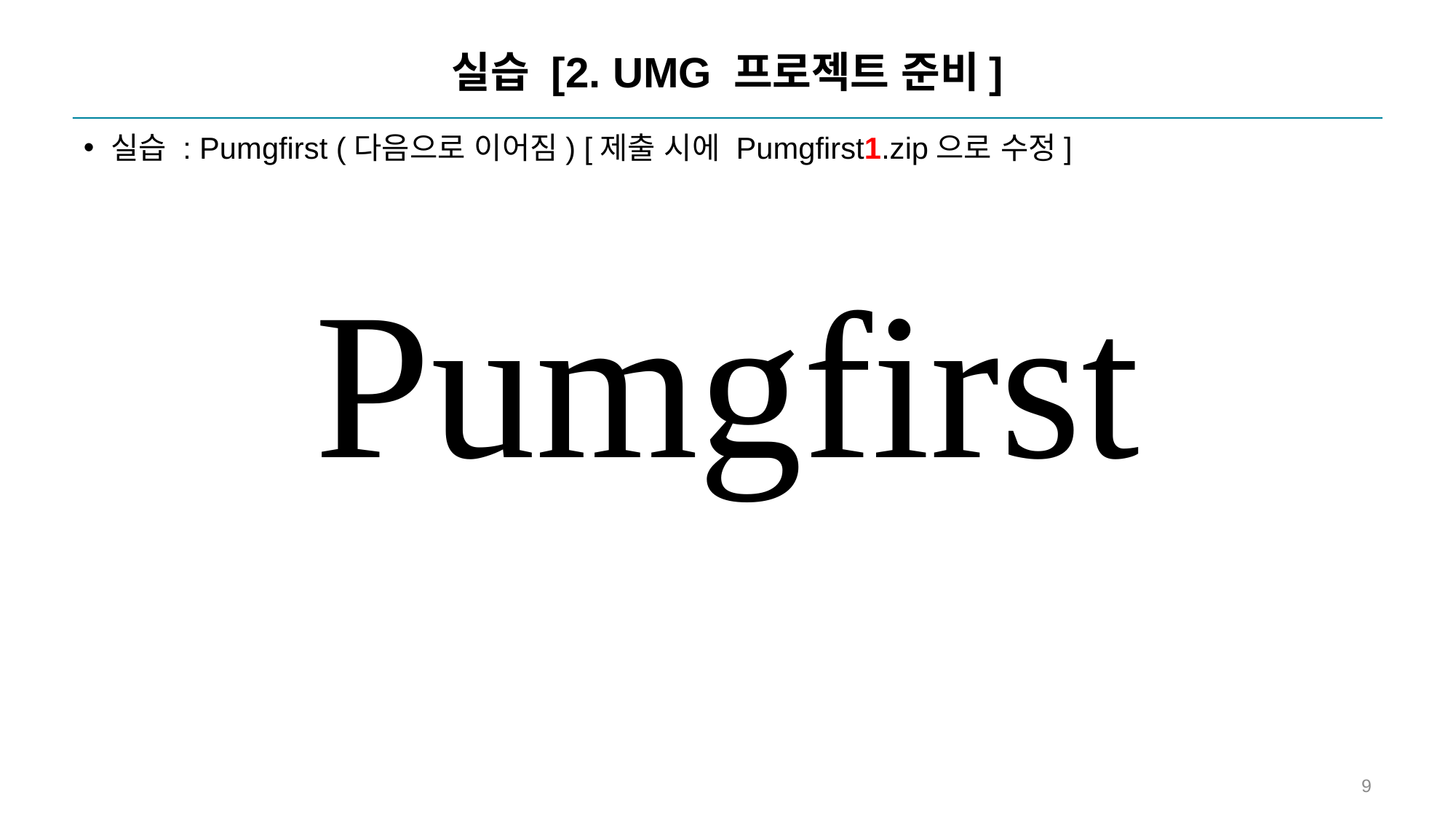

# 실습 [2. UMG 프로젝트 준비]
실습 : Pumgfirst (다음으로 이어짐) [제출 시에 Pumgfirst1.zip으로 수정]

Pumgfirst
9